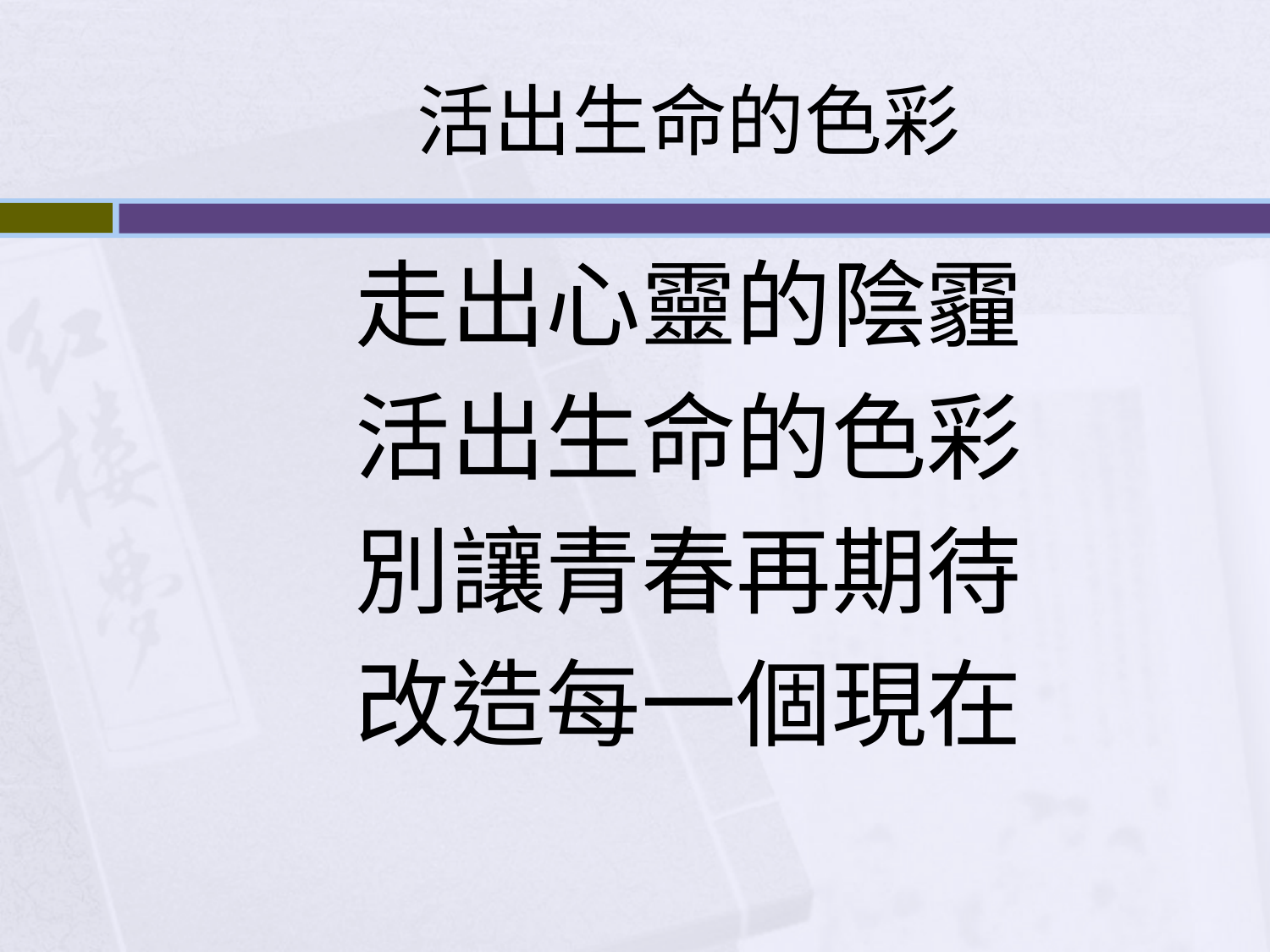

# 活出生命的色彩
走出心靈的陰霾
活出生命的色彩
別讓青春再期待
改造每一個現在